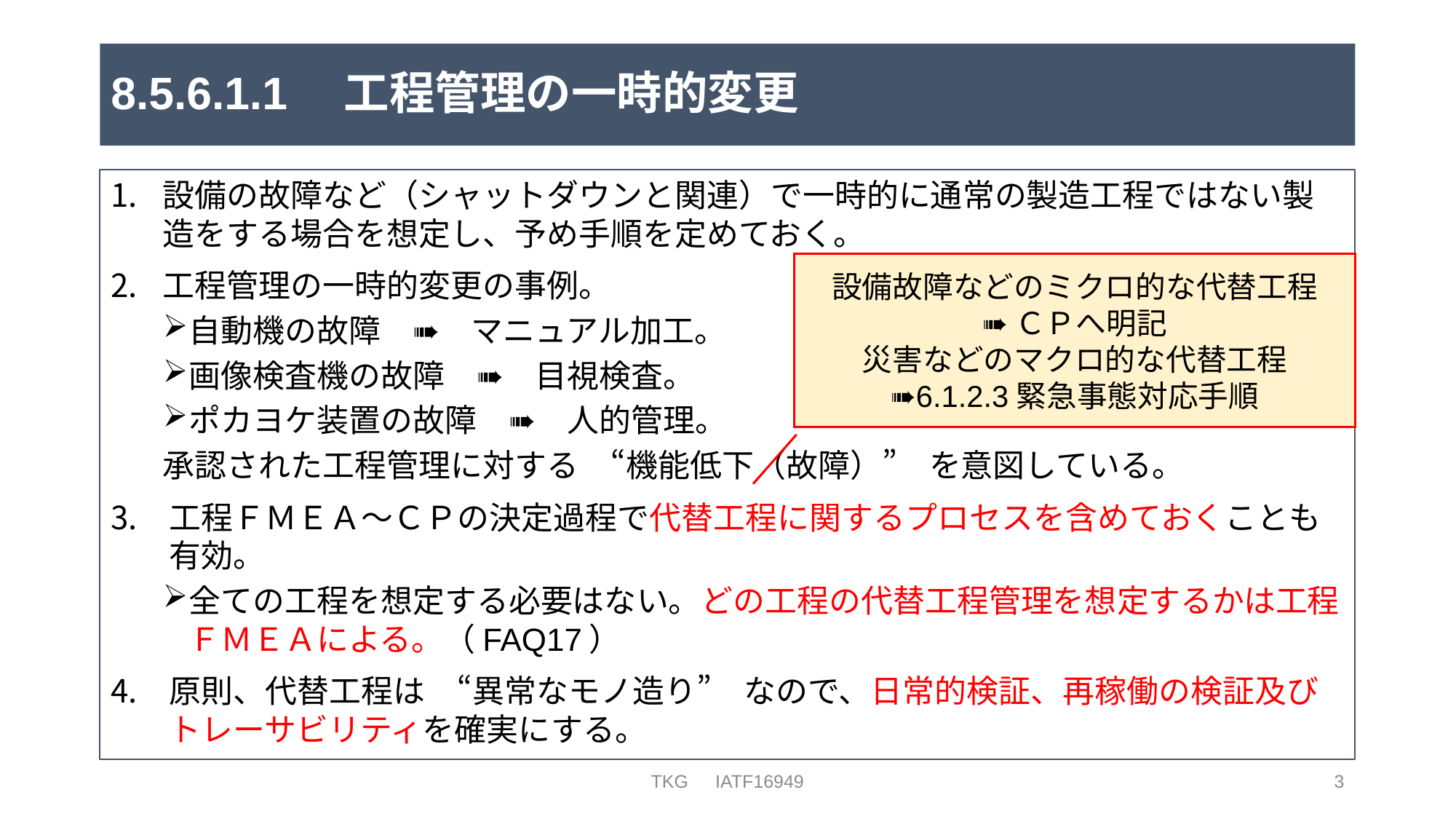

# 8.5.6.1.1　工程管理の一時的変更
設備の故障など（シャットダウンと関連）で一時的に通常の製造工程ではない製造をする場合を想定し、予め手順を定めておく。
工程管理の一時的変更の事例。
自動機の故障　➠　マニュアル加工。
画像検査機の故障　➠　目視検査。
ポカヨケ装置の故障　➠　人的管理。
承認された工程管理に対する　“機能低下（故障）”　を意図している。
工程ＦＭＥＡ～ＣＰの決定過程で代替工程に関するプロセスを含めておくことも有効。
全ての工程を想定する必要はない。どの工程の代替工程管理を想定するかは工程ＦＭＥＡによる。（FAQ17）
原則、代替工程は　“異常なモノ造り”　なので、日常的検証、再稼働の検証及びトレーサビリティを確実にする。
設備故障などのミクロ的な代替工程
➠ＣＰへ明記
災害などのマクロ的な代替工程
➠6.1.2.3緊急事態対応手順
TKG　IATF16949
3